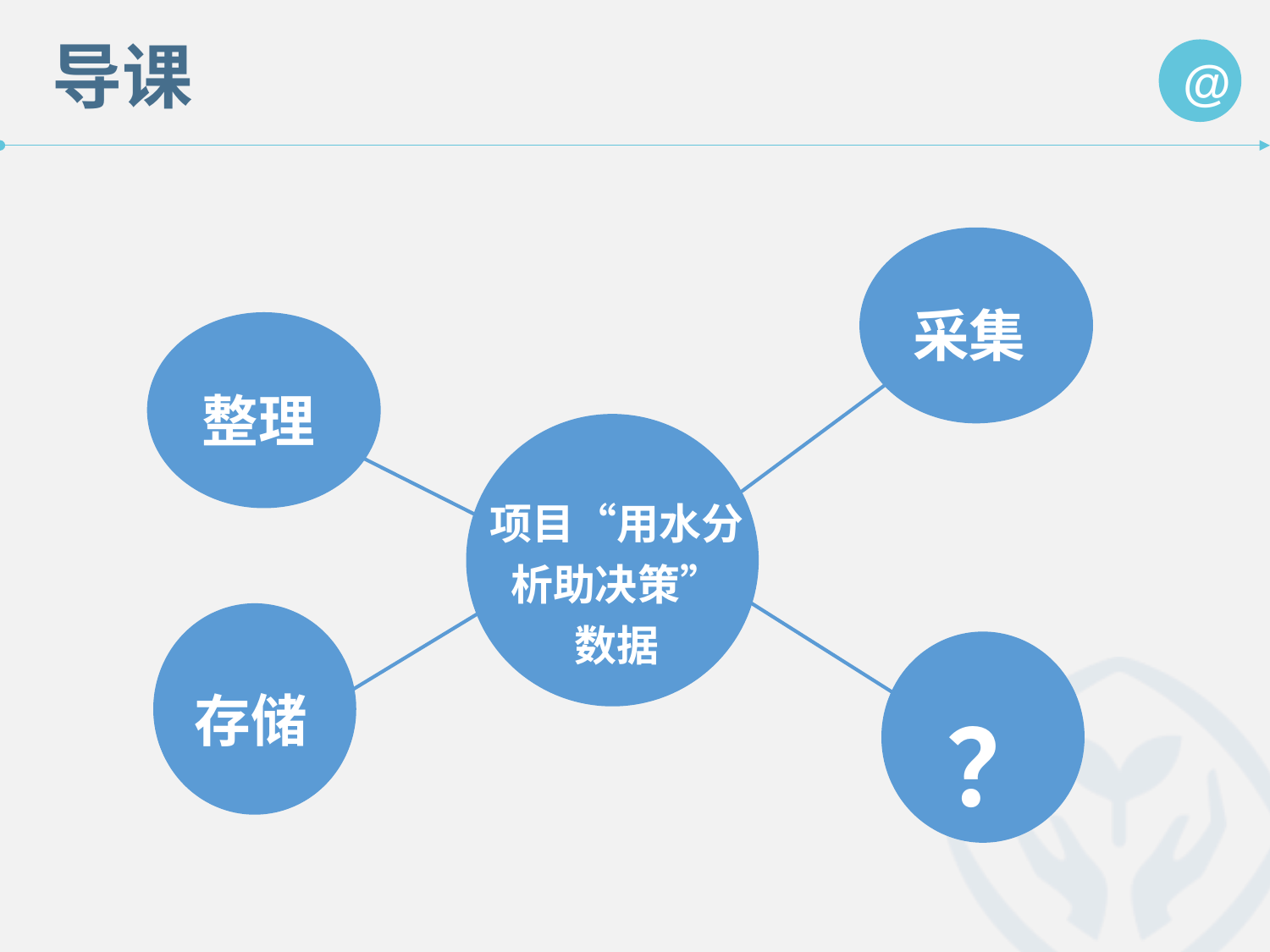

导课
@

    采集

整理

项目“用水分析助决策”
数据

存储
？